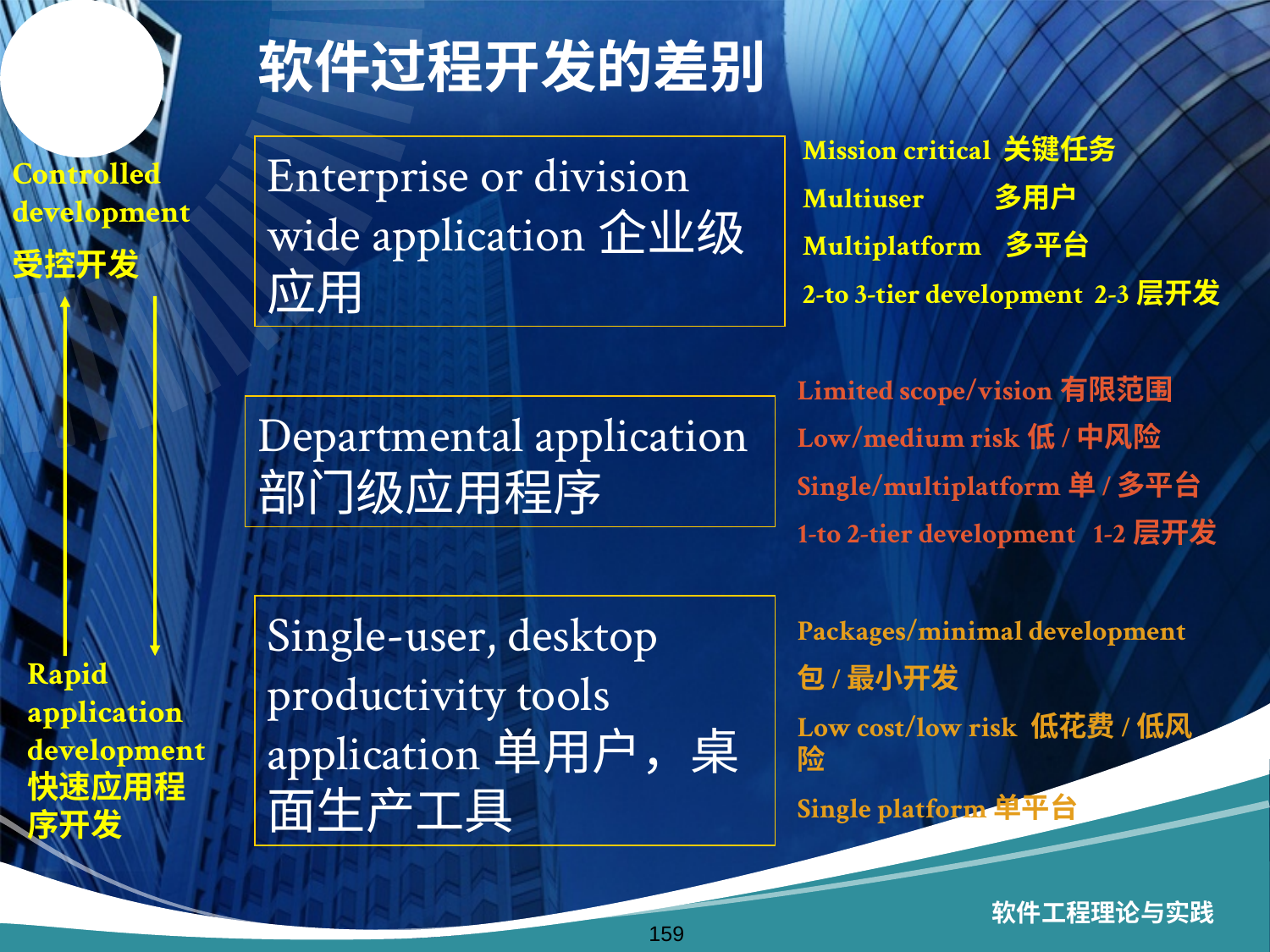

# 软件过程开发的差别
Mission critical 关键任务
Multiuser           多用户
Multiplatform   多平台
2-to 3-tier development  2-3层开发
Enterprise or division wide application企业级应用
Controlled development
受控开发

Limited scope/vision有限范围
Low/medium risk低/中风险
Single/multiplatform单/多平台
1-to 2-tier development   1-2层开发
Departmental application部门级应用程序
Single-user, desktop productivity tools application单用户，桌面生产工具
Packages/minimal development
包/最小开发
Low cost/low risk 低花费/低风险
Single platform单平台
Rapid application development快速应用程序开发
软件工程理论与实践
159